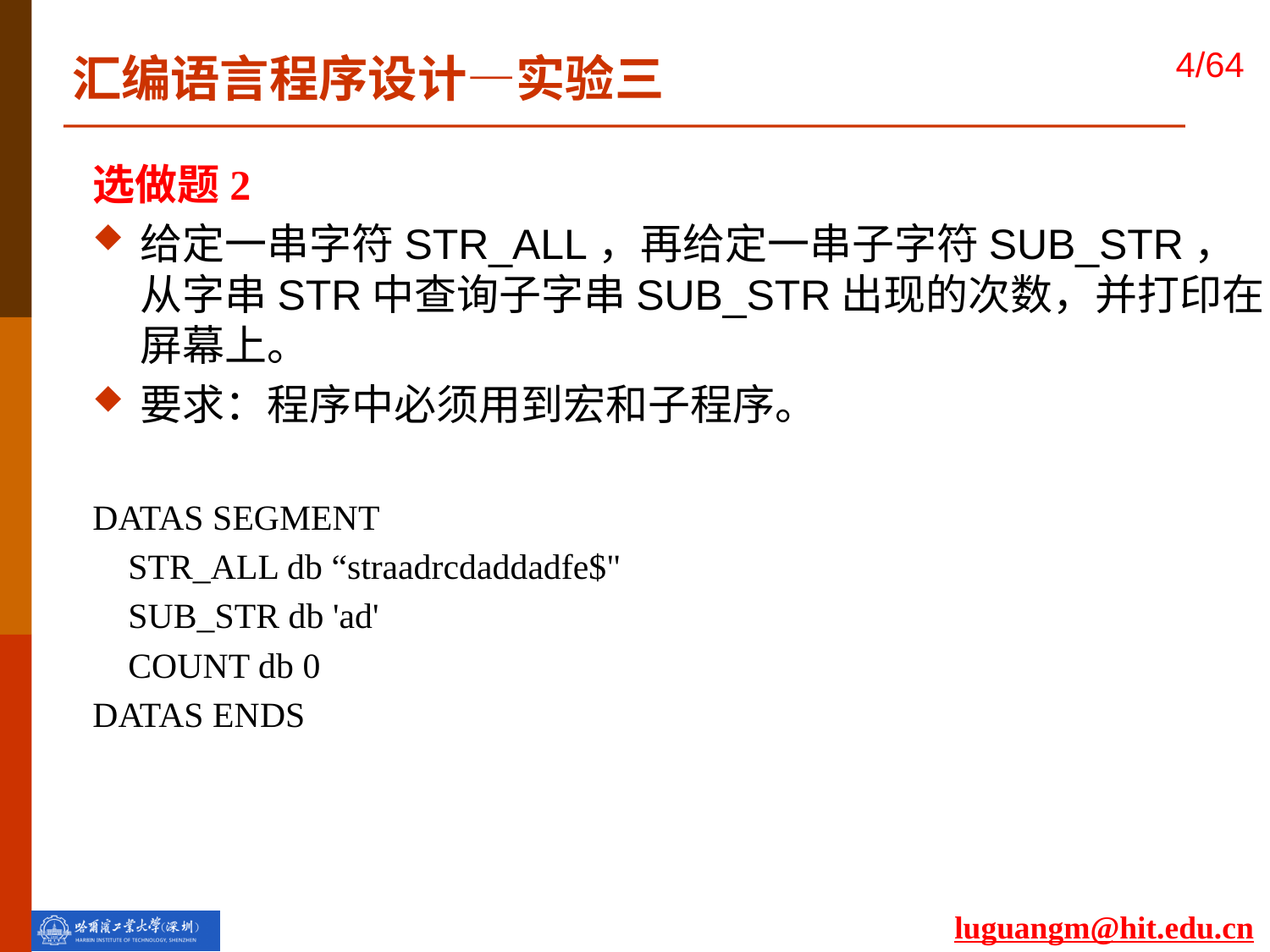

汇编语言程序设计—实验三
选做题2
给定一串字符STR_ALL，再给定一串子字符SUB_STR，从字串STR中查询子字串SUB_STR出现的次数，并打印在屏幕上。
要求：程序中必须用到宏和子程序。

DATAS SEGMENT
    STR_ALL db “straadrcdaddadfe$"
    SUB_STR db 'ad'
    COUNT db 0
DATAS ENDS